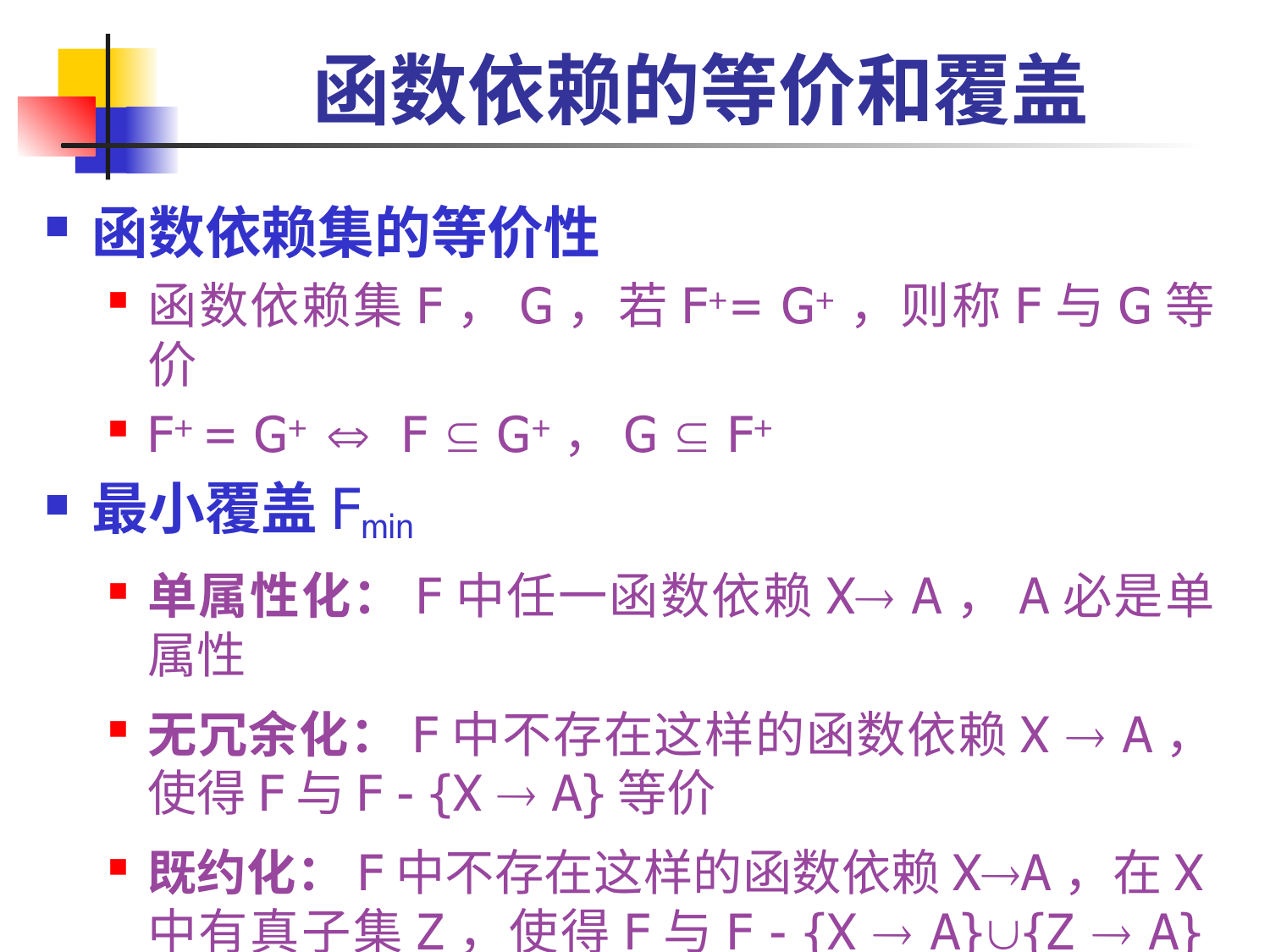

# 函数依赖的等价和覆盖
函数依赖集的等价性
函数依赖集F，G，若F+= G+，则称F与G等价
F+ = G+  ⇔  F ⊆ G+，G ⊆ F+
最小覆盖Fmin
单属性化：F中任一函数依赖X→ A，A必是单属性
无冗余化：F中不存在这样的函数依赖X → A，使得F与F − {X → A}等价
既约化：F中不存在这样的函数依赖X→A，在X中有真子集Z，使得F与F − {X → A}∪{Z → A}等价